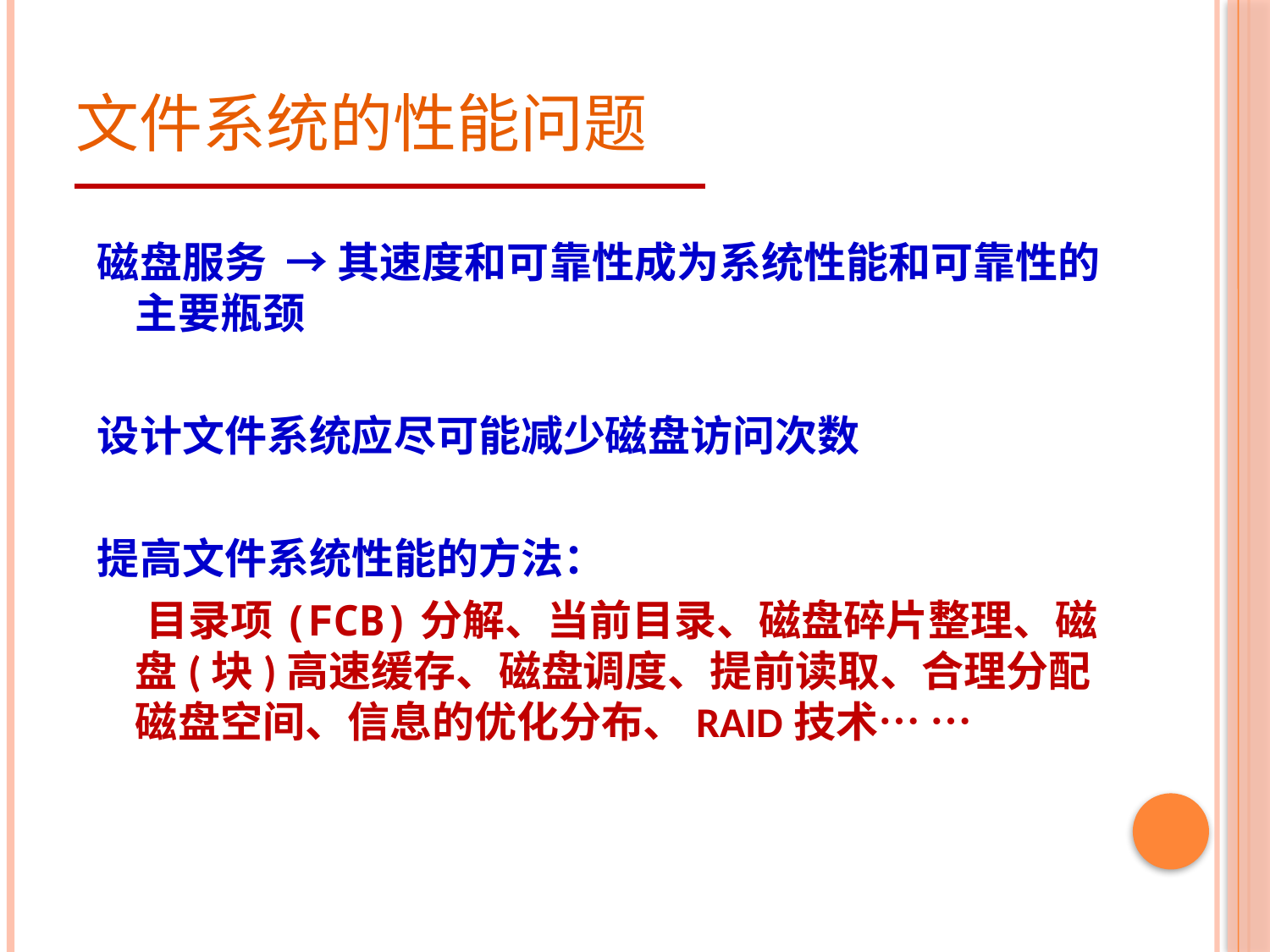

# 文件系统的性能问题
磁盘服务  → 其速度和可靠性成为系统性能和可靠性的主要瓶颈

设计文件系统应尽可能减少磁盘访问次数

提高文件系统性能的方法：
    目录项(FCB)分解、当前目录、磁盘碎片整理、磁盘(块)高速缓存、磁盘调度、提前读取、合理分配磁盘空间、信息的优化分布、RAID技术… …